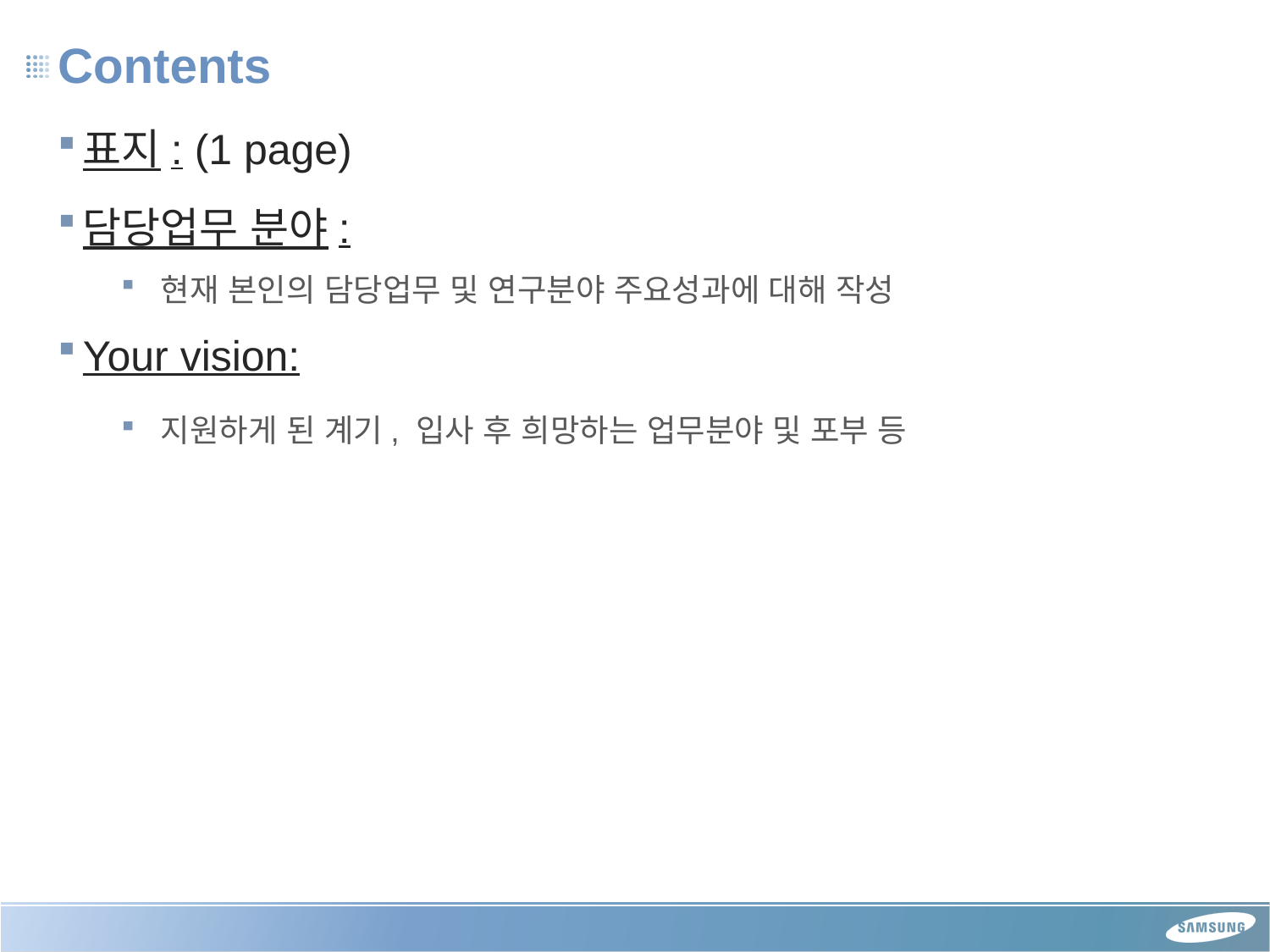

# Contents
표지: (1 page)
담당업무 분야:
현재 본인의 담당업무 및 연구분야 주요성과에 대해 작성
Your vision:
지원하게 된 계기, 입사 후 희망하는 업무분야 및 포부 등